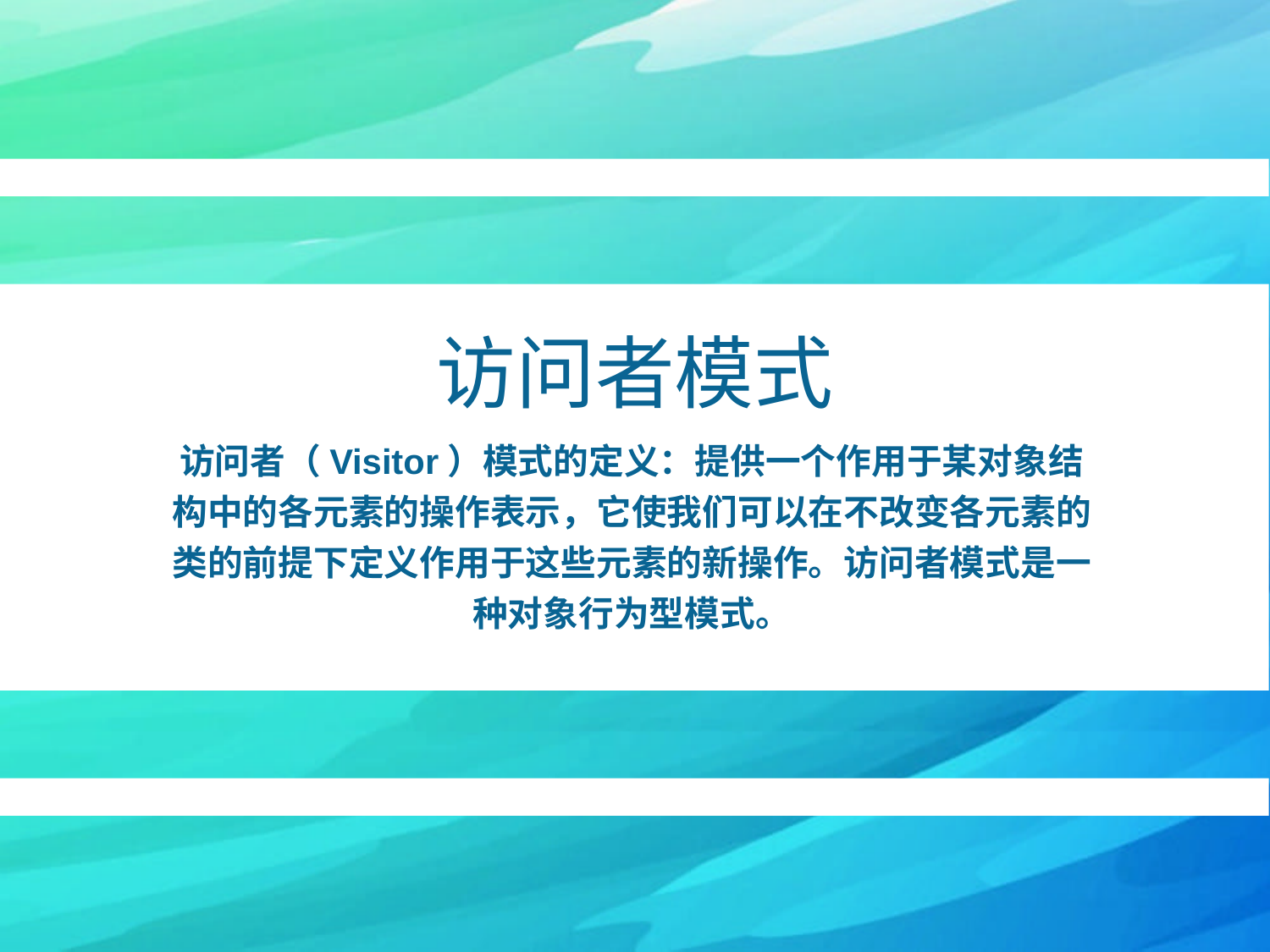

# 访问者模式
访问者（Visitor）模式的定义：提供一个作用于某对象结构中的各元素的操作表示，它使我们可以在不改变各元素的类的前提下定义作用于这些元素的新操作。访问者模式是一种对象行为型模式。